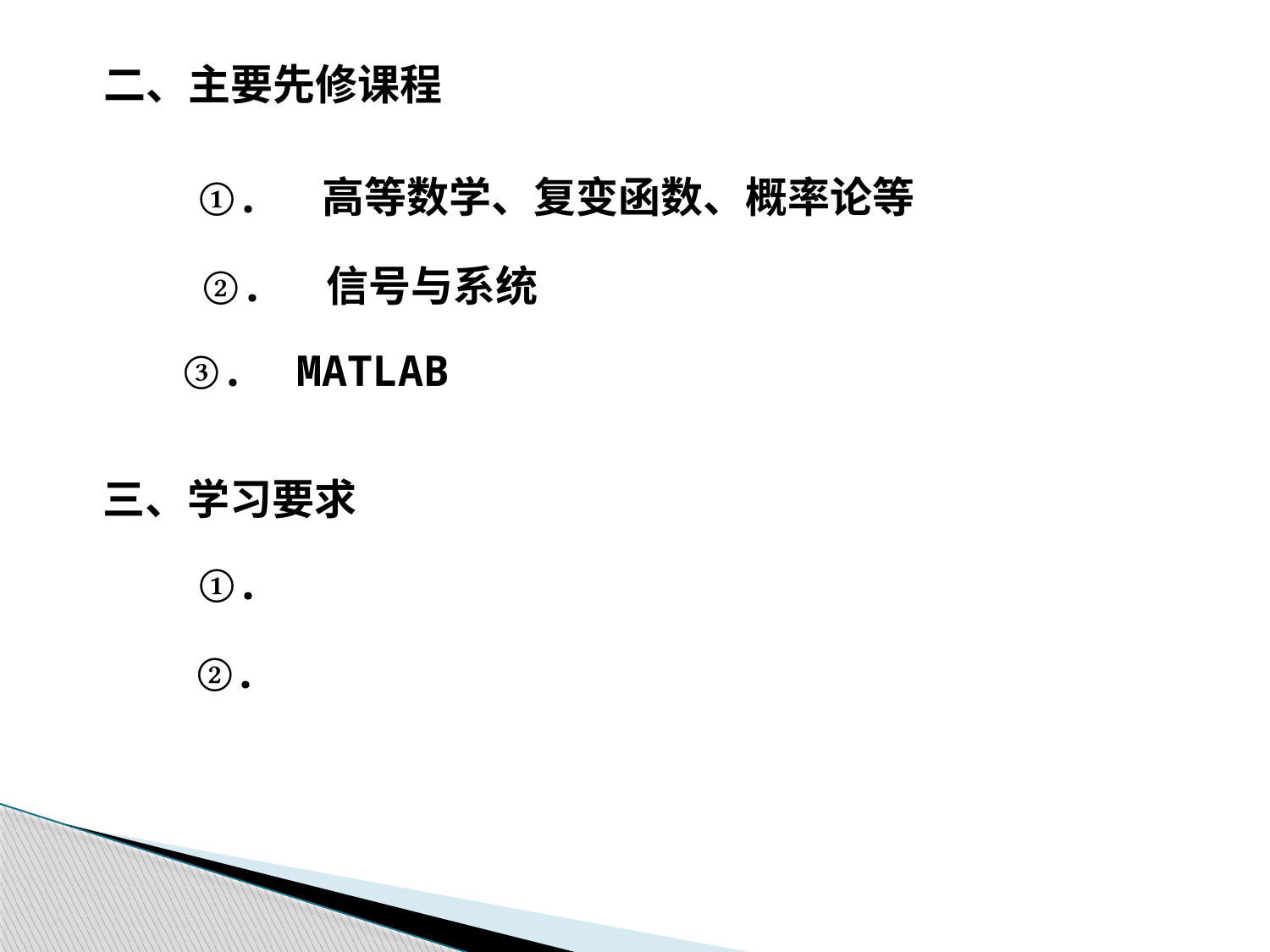

二、主要先修课程
①.  高等数学、复变函数、概率论等
②.  信号与系统
③.  MATLAB
三、学习要求
①.
 ②.